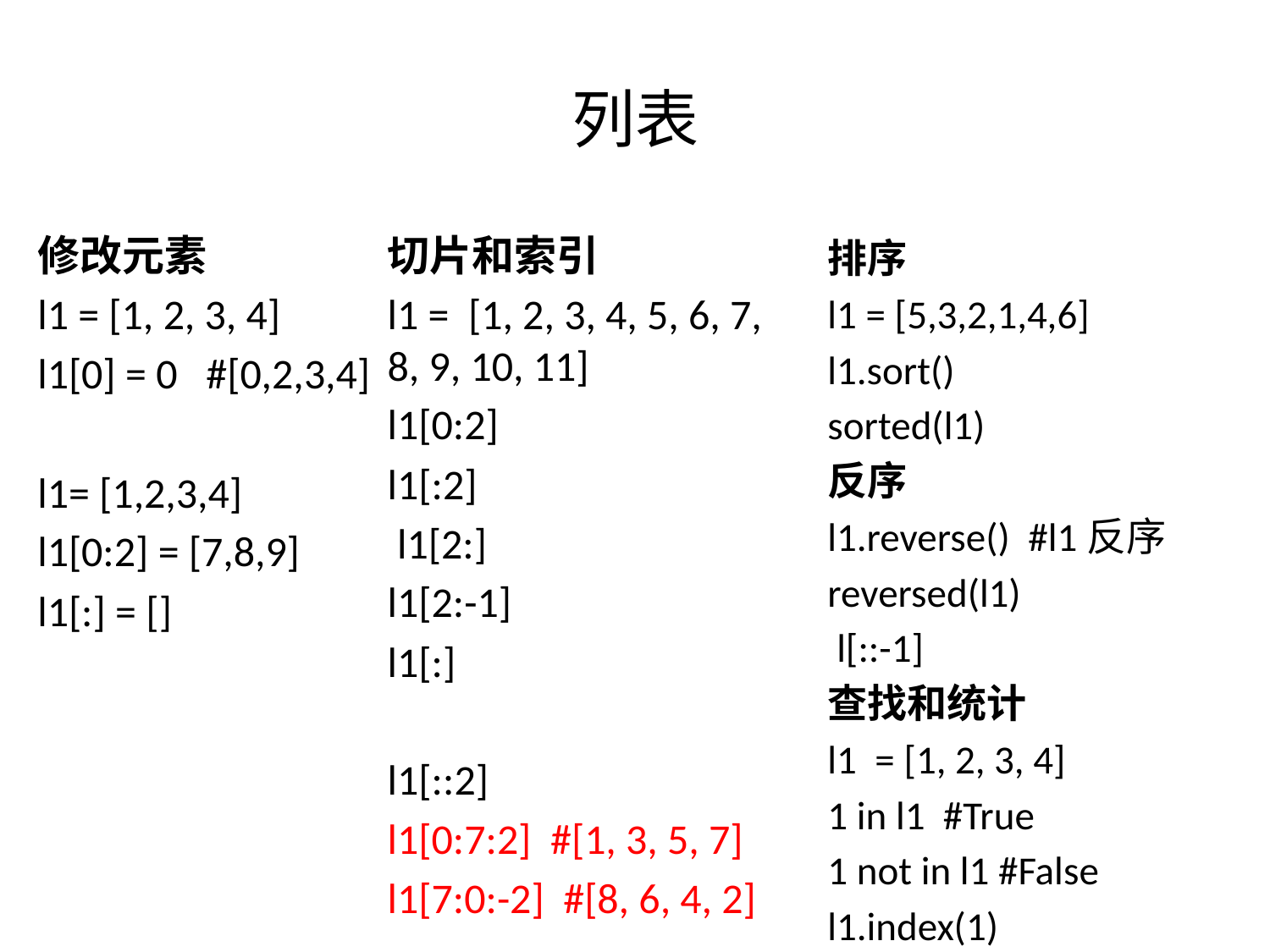

# 列表
修改元素
l1 = [1, 2, 3, 4]
l1[0] = 0   #[0,2,3,4]

l1= [1,2,3,4]
l1[0:2] = [7,8,9]
l1[:] = []
切片和索引
l1 =  [1, 2, 3, 4, 5, 6, 7, 8, 9, 10, 11]
l1[0:2]
l1[:2]
 l1[2:]
l1[2:-1]
l1[:]

l1[::2]
l1[0:7:2]  #[1, 3, 5, 7]
l1[7:0:-2]  #[8, 6, 4, 2]
排序
l1 = [5,3,2,1,4,6]
l1.sort()
sorted(l1)
反序
l1.reverse()  #l1反序
reversed(l1)
 l[::-1]
查找和统计
l1  = [1, 2, 3, 4]
1 in l1  #True
1 not in l1 #False
l1.index(1)